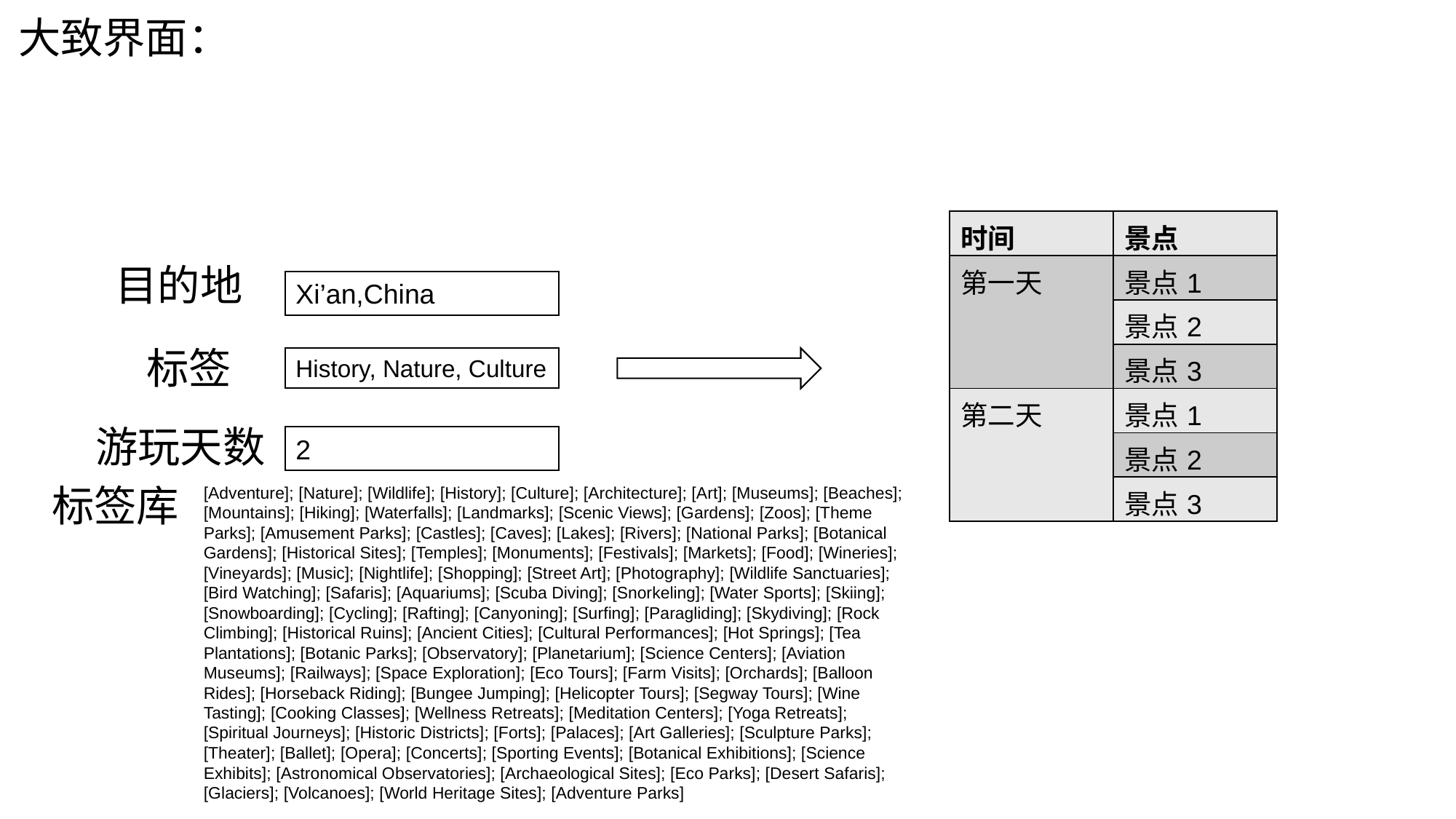

大致界面：
| 时间 | 景点 |
| --- | --- |
| 第一天 | 景点1 |
|  | 景点2 |
|  | 景点3 |
| 第二天 | 景点1 |
|  | 景点2 |
|  | 景点3 |
目的地
Xi’an,China
标签
History, Nature, Culture

游玩天数
2
标签库
[Adventure]; [Nature]; [Wildlife]; [History]; [Culture]; [Architecture]; [Art]; [Museums]; [Beaches]; [Mountains]; [Hiking]; [Waterfalls]; [Landmarks]; [Scenic Views]; [Gardens]; [Zoos]; [Theme Parks]; [Amusement Parks]; [Castles]; [Caves]; [Lakes]; [Rivers]; [National Parks]; [Botanical Gardens]; [Historical Sites]; [Temples]; [Monuments]; [Festivals]; [Markets]; [Food]; [Wineries]; [Vineyards]; [Music]; [Nightlife]; [Shopping]; [Street Art]; [Photography]; [Wildlife Sanctuaries]; [Bird Watching]; [Safaris]; [Aquariums]; [Scuba Diving]; [Snorkeling]; [Water Sports]; [Skiing]; [Snowboarding]; [Cycling]; [Rafting]; [Canyoning]; [Surfing]; [Paragliding]; [Skydiving]; [Rock Climbing]; [Historical Ruins]; [Ancient Cities]; [Cultural Performances]; [Hot Springs]; [Tea Plantations]; [Botanic Parks]; [Observatory]; [Planetarium]; [Science Centers]; [Aviation Museums]; [Railways]; [Space Exploration]; [Eco Tours]; [Farm Visits]; [Orchards]; [Balloon Rides]; [Horseback Riding]; [Bungee Jumping]; [Helicopter Tours]; [Segway Tours]; [Wine Tasting]; [Cooking Classes]; [Wellness Retreats]; [Meditation Centers]; [Yoga Retreats]; [Spiritual Journeys]; [Historic Districts]; [Forts]; [Palaces]; [Art Galleries]; [Sculpture Parks]; [Theater]; [Ballet]; [Opera]; [Concerts]; [Sporting Events]; [Botanical Exhibitions]; [Science Exhibits]; [Astronomical Observatories]; [Archaeological Sites]; [Eco Parks]; [Desert Safaris]; [Glaciers]; [Volcanoes]; [World Heritage Sites]; [Adventure Parks]